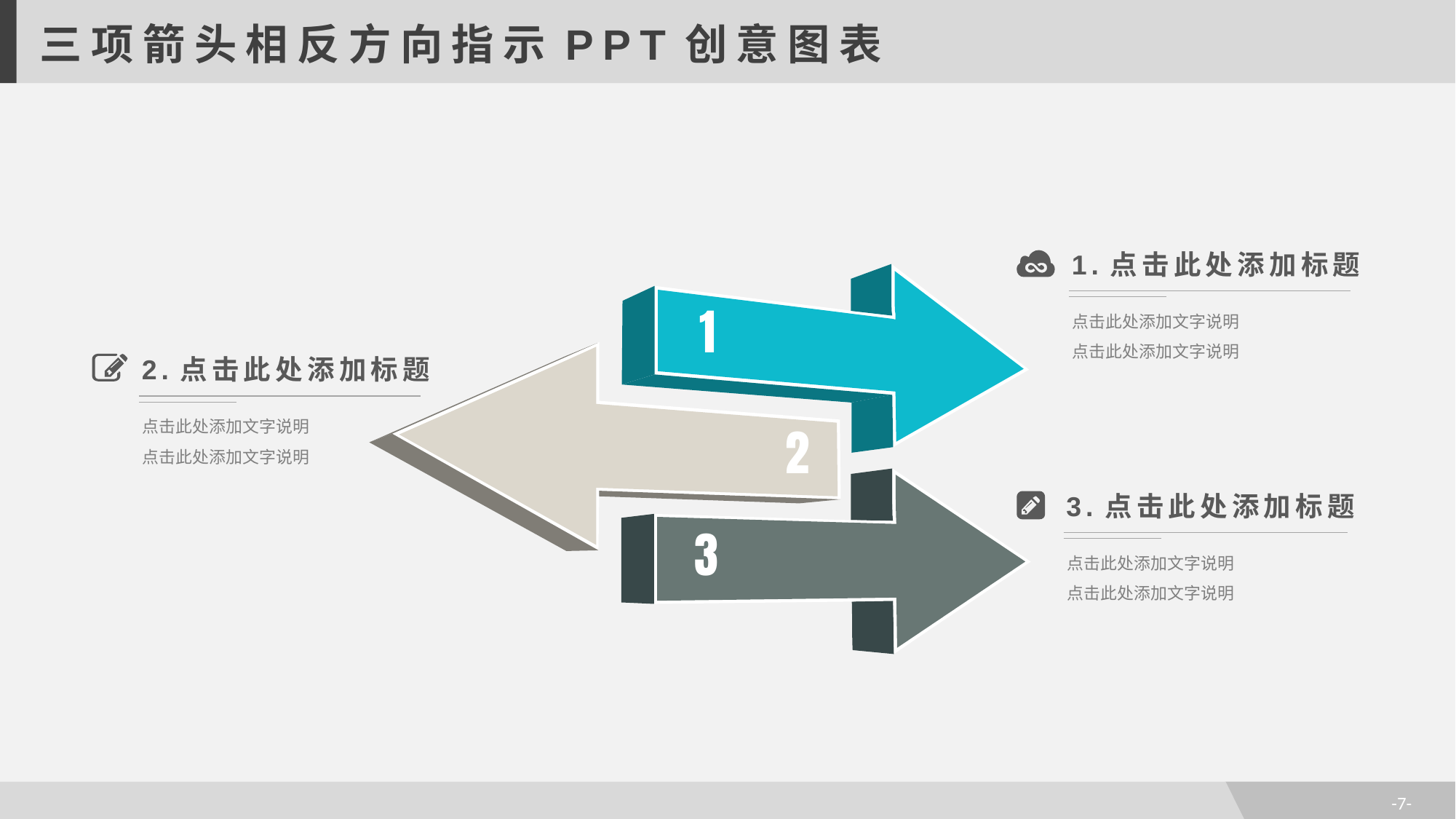

三项箭头相反方向指示PPT创意图表
1.点击此处添加标题

点击此处添加文字说明
点击此处添加文字说明

1

2

3

2.点击此处添加标题

点击此处添加文字说明
点击此处添加文字说明
3.点击此处添加标题

点击此处添加文字说明
点击此处添加文字说明
-7-